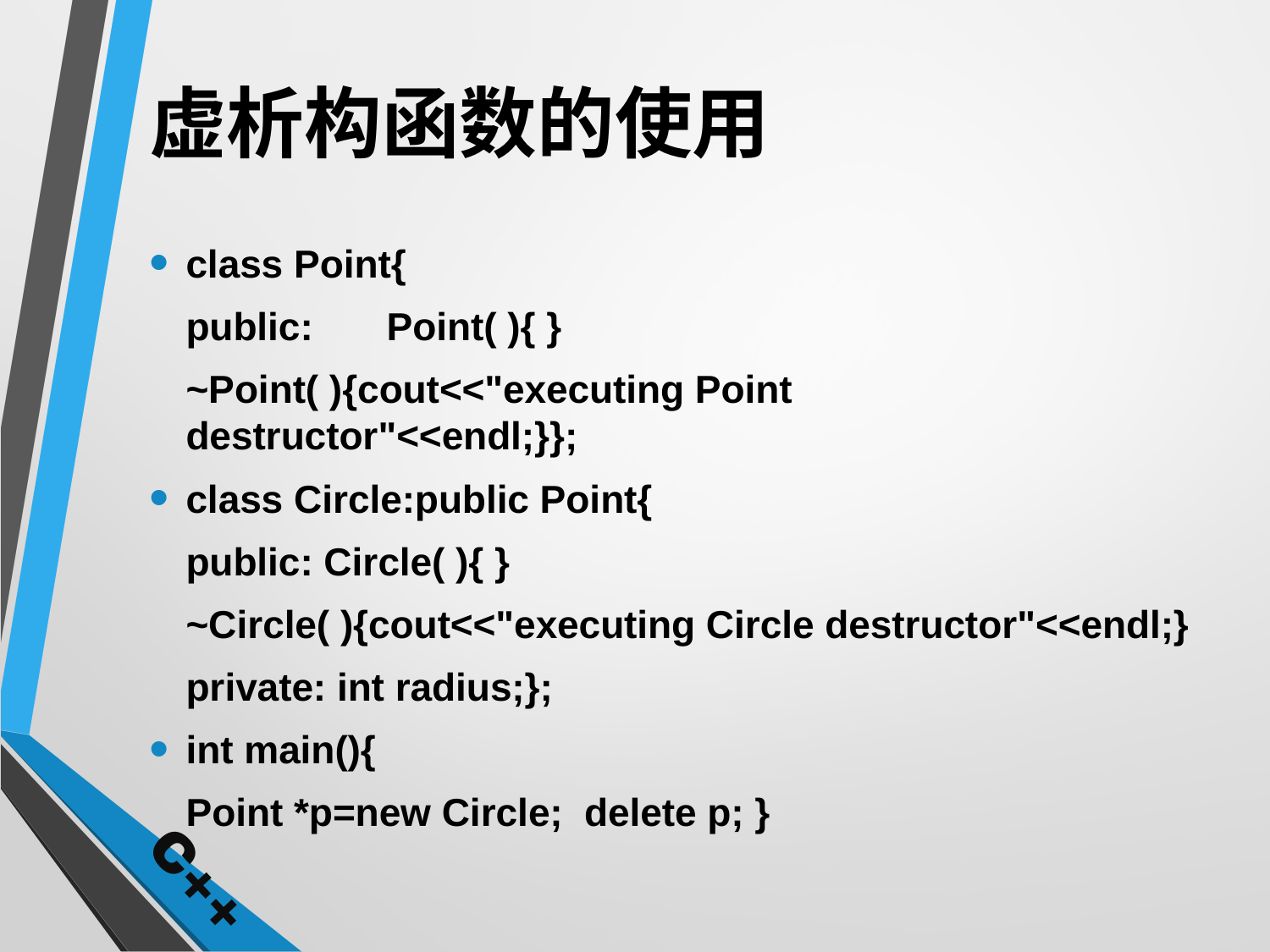

# 虚析构函数的使用
class Point{
	public:	Point( ){ }
	~Point( ){cout<<"executing Point destructor"<<endl;}};
class Circle:public Point{
	public: Circle( ){ }
	~Circle( ){cout<<"executing Circle destructor"<<endl;}
	private: int radius;};
int main(){
		Point *p=new Circle;  delete p; }